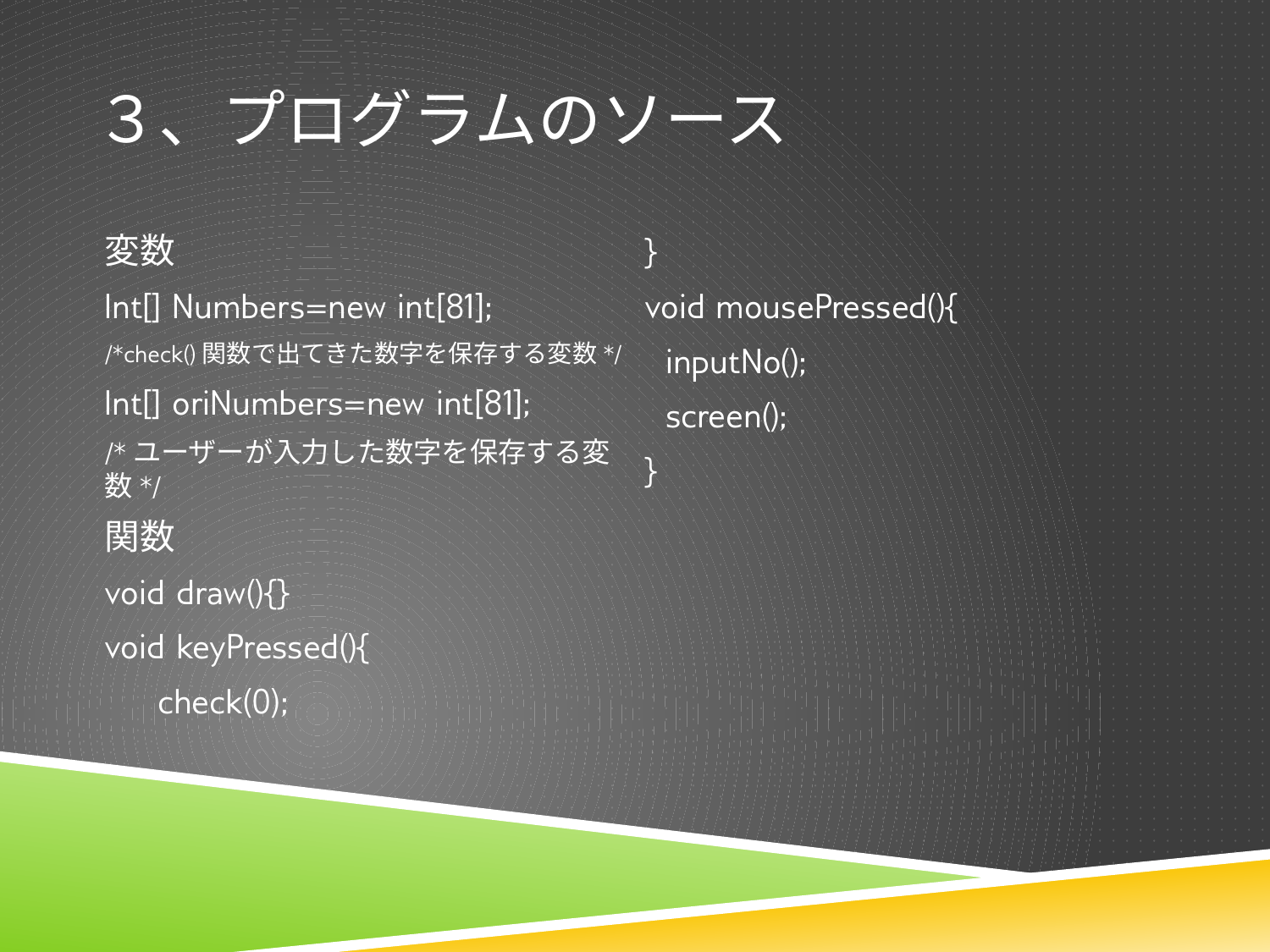

# ３、プログラムのソース
変数
Int[] Numbers=new int[81];
/*check()関数で出てきた数字を保存する変数*/
Int[] oriNumbers=new int[81];
/*ユーザーが入力した数字を保存する変数*/
関数
void draw(){}
void keyPressed(){
     check(0);
}
void mousePressed(){
  inputNo();
  screen();
}